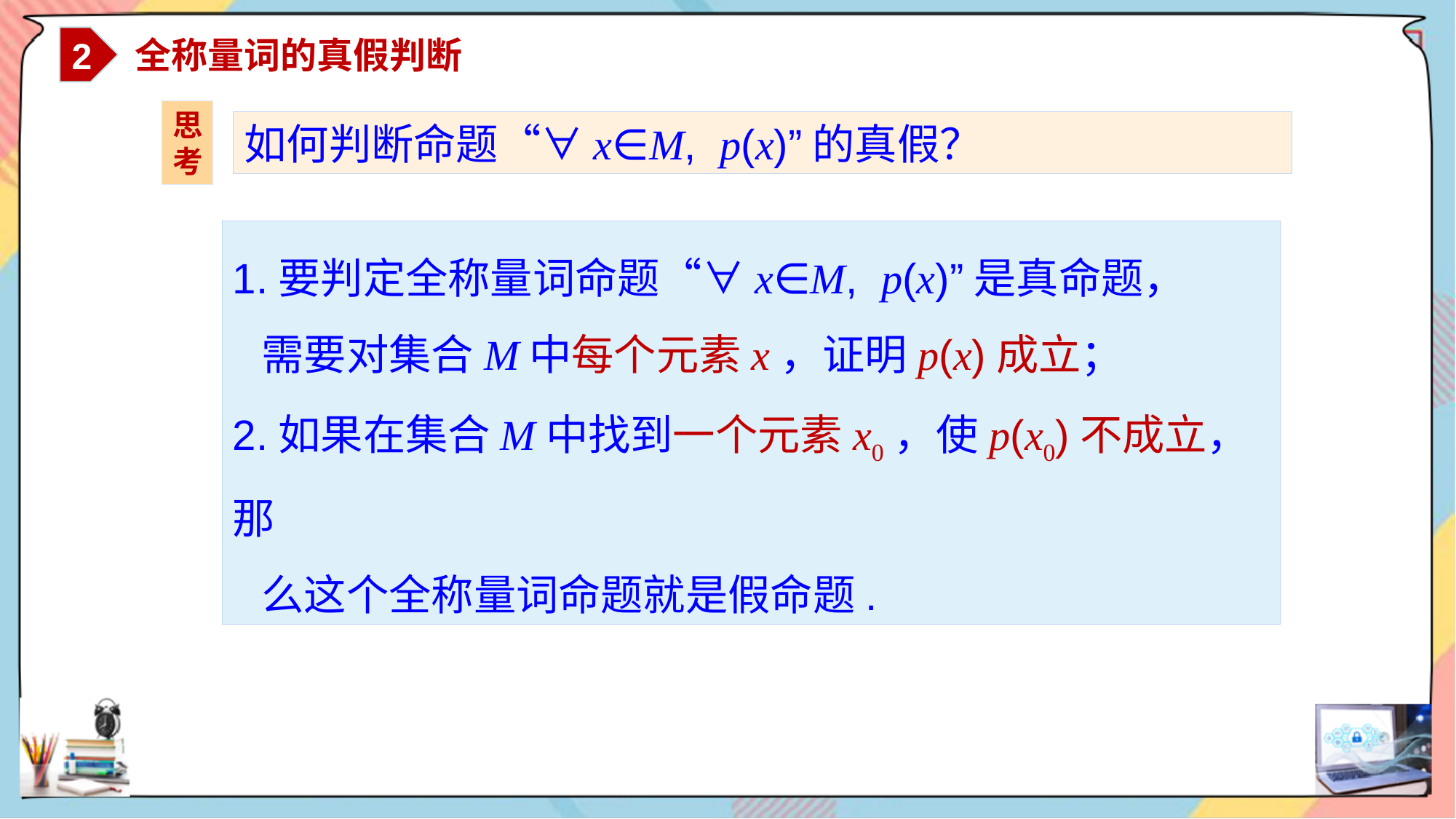

2
 全称量词的真假判断
思考
如何判断命题“∀x∈M,  p(x)”的真假？
1.要判定全称量词命题“∀x∈M,  p(x)”是真命题，
  需要对集合M中每个元素x，证明p(x)成立；
2.如果在集合M中找到一个元素x0，使p(x0)不成立，那
  么这个全称量词命题就是假命题.